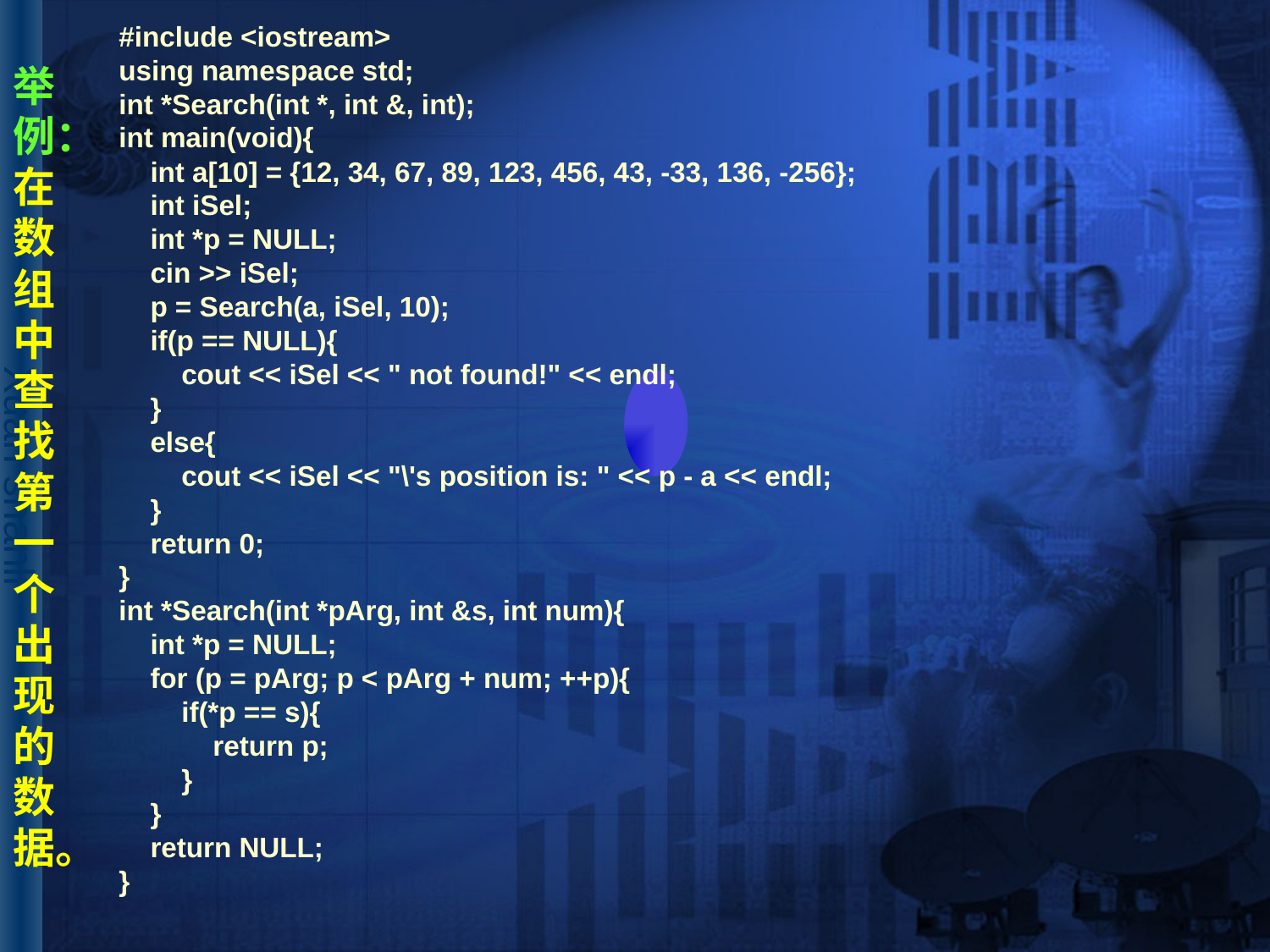

#include <iostream>
using namespace std;
int *Search(int *, int &, int);
int main(void){
    int a[10] = {12, 34, 67, 89, 123, 456, 43, -33, 136, -256};
    int iSel;
    int *p = NULL;
    cin >> iSel;
    p = Search(a, iSel, 10);
    if(p == NULL){
        cout << iSel << " not found!" << endl;
    }
    else{
        cout << iSel << "\'s position is: " << p - a << endl;
    }
    return 0;
}
int *Search(int *pArg, int &s, int num){
    int *p = NULL;
    for (p = pArg; p < pArg + num; ++p){
        if(*p == s){
            return p;
        }
    }
    return NULL;
}
# 举例：在数组中查找第一个出现的数据。